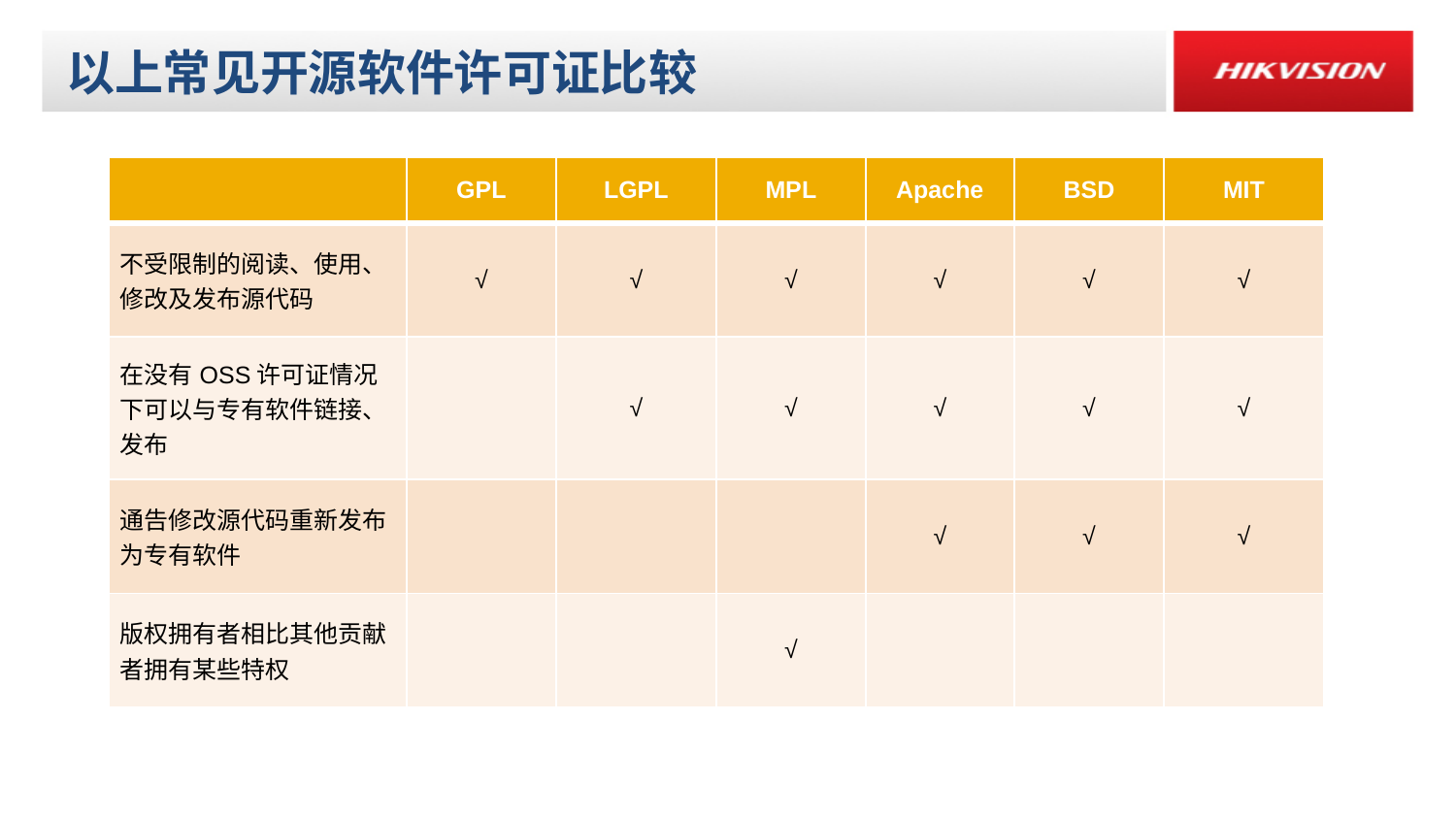

# 以上常见开源软件许可证比较
|  | GPL | LGPL | MPL | Apache | BSD | MIT |
| --- | --- | --- | --- | --- | --- | --- |
| 不受限制的阅读、使用、修改及发布源代码 | √ | √ | √ | √ | √ | √ |
| 在没有OSS许可证情况下可以与专有软件链接、发布 |  | √ | √ | √ | √ | √ |
| 通告修改源代码重新发布为专有软件 |  |  |  | √ | √ | √ |
| 版权拥有者相比其他贡献者拥有某些特权 |  |  | √ |  |  |  |